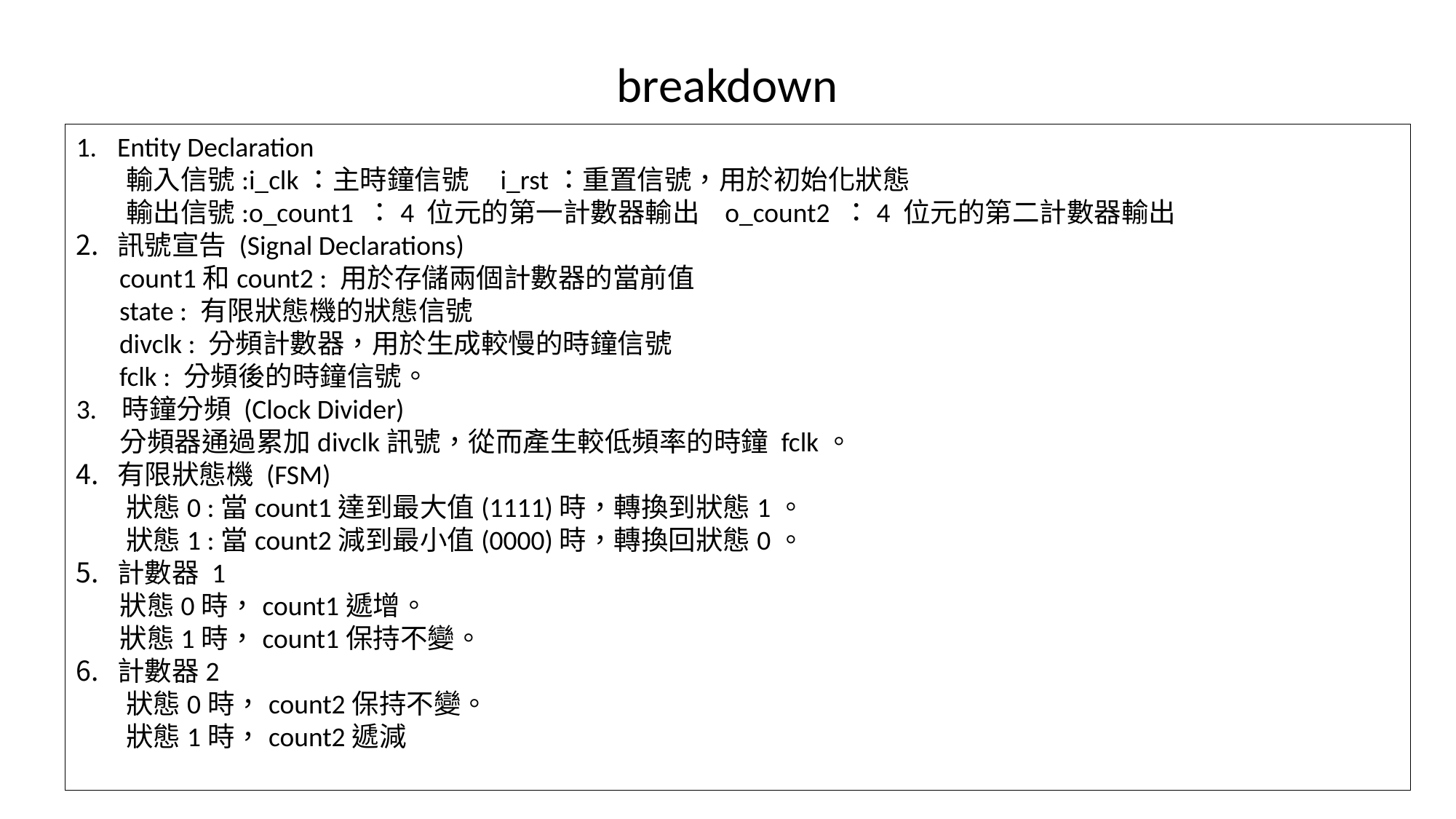

# breakdown
Entity Declaration
       輸入信號:i_clk：主時鐘信號    i_rst：重置信號，用於初始化狀態
       輸出信號:o_count1 ：4 位元的第一計數器輸出   o_count2 ：4 位元的第二計數器輸出
訊號宣告 (Signal Declarations)
       count1和count2 : 用於存儲兩個計數器的當前值
       state : 有限狀態機的狀態信號
       divclk : 分頻計數器，用於生成較慢的時鐘信號
       fclk : 分頻後的時鐘信號。
3.   時鐘分頻 (Clock Divider)
      分頻器通過累加divclk訊號，從而產生較低頻率的時鐘 fclk。
有限狀態機 (FSM)
       狀態0 :當count1達到最大值(1111)時，轉換到狀態1。
       狀態1 :當count2減到最小值(0000)時，轉換回狀態0。
計數器 1
      狀態0時，count1遞增。
      狀態1時，count1保持不變。
計數器2
       狀態0時，count2保持不變。
       狀態1時，count2遞減